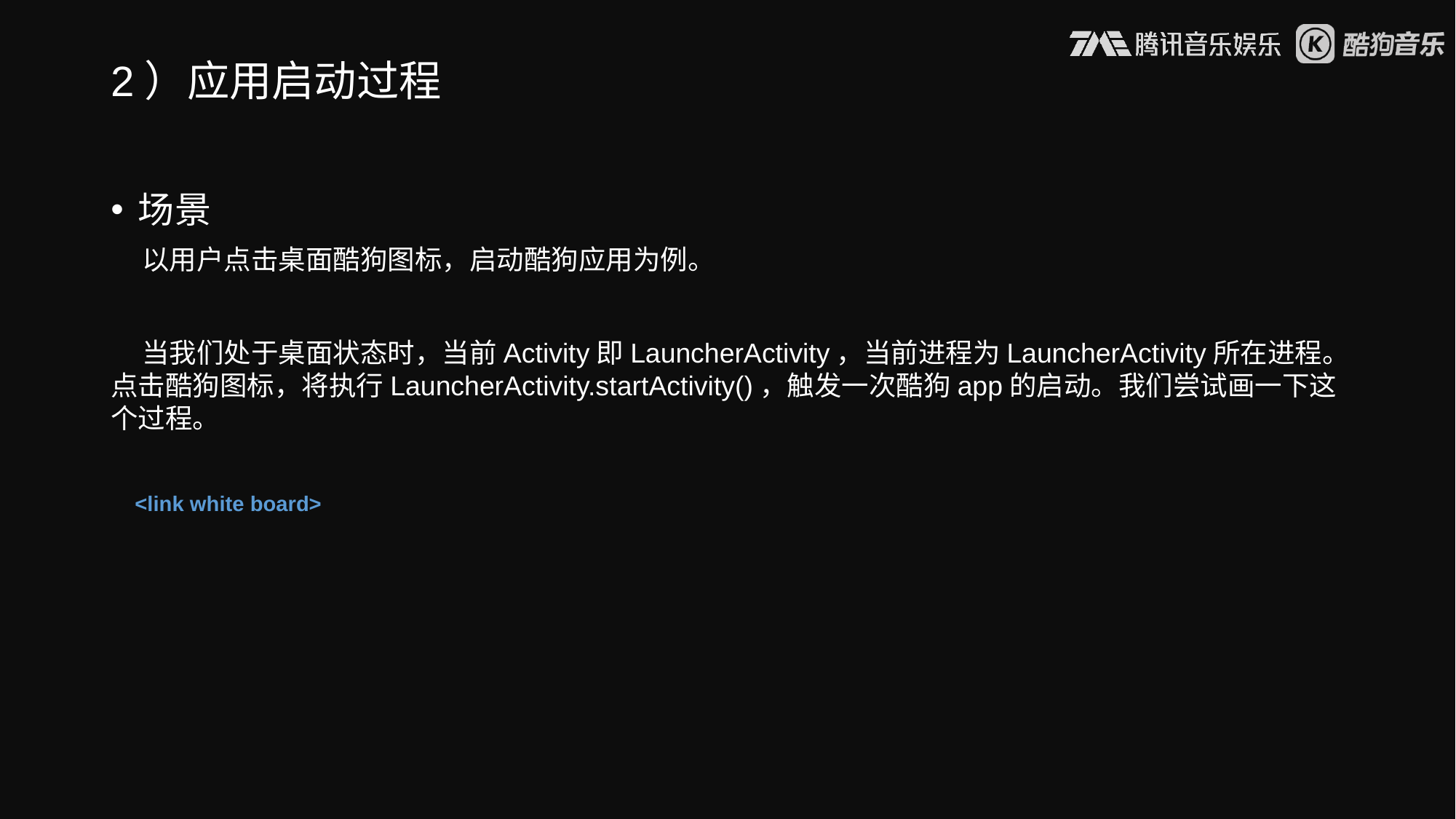

# 2）应用启动过程
场景
    以用户点击桌面酷狗图标，启动酷狗应用为例。

    当我们处于桌面状态时，当前Activity即LauncherActivity，当前进程为LauncherActivity所在进程。点击酷狗图标，将执行LauncherActivity.startActivity()，触发一次酷狗app的启动。我们尝试画一下这个过程。

    <link white board>

5